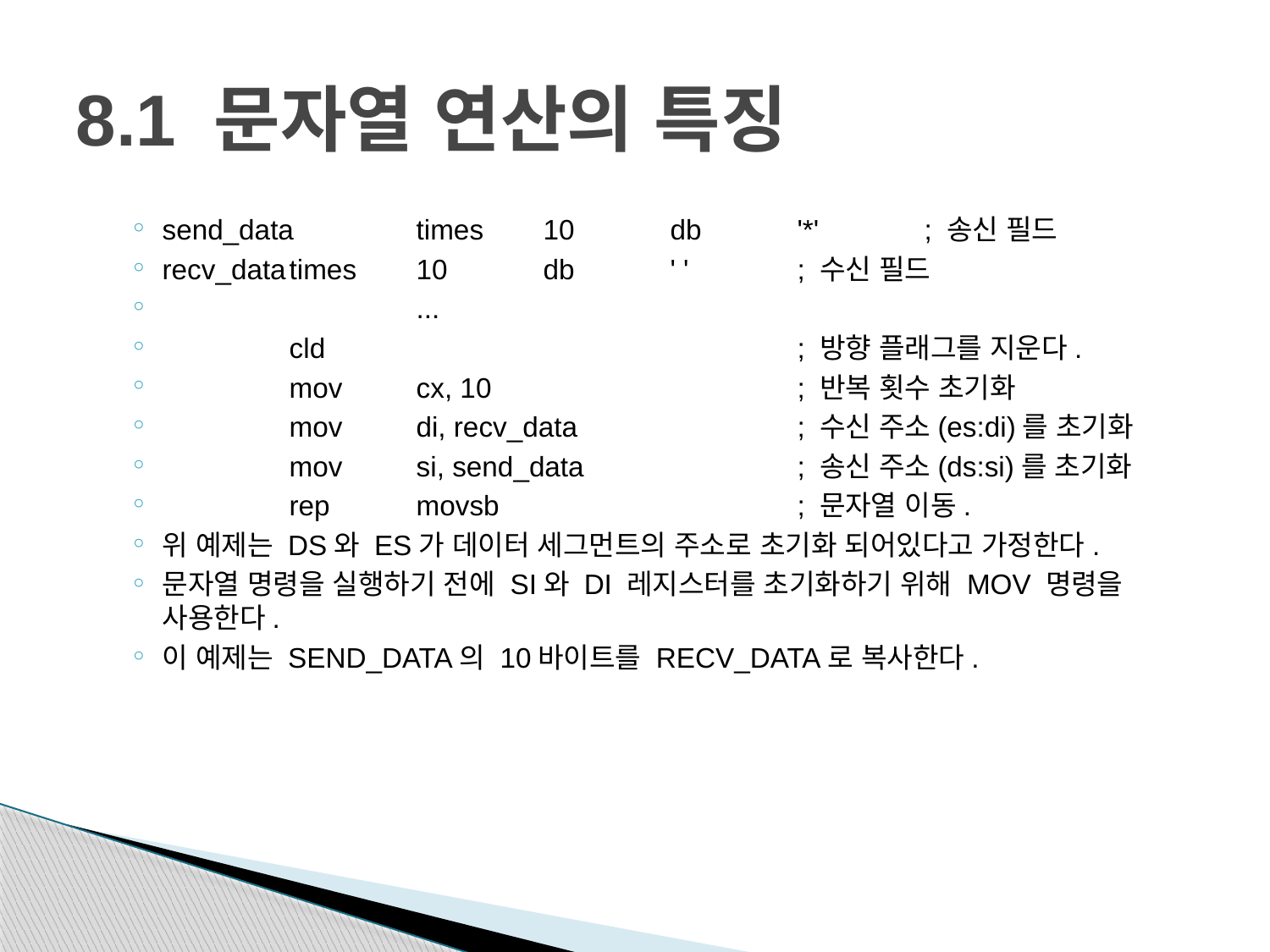

# 8.1 문자열 연산의 특징
send_data	times	10	db	'*'	; 송신 필드
recv_data	times	10	db	' '	; 수신 필드
		...
	cld				; 방향 플래그를 지운다.
	mov	cx, 10			; 반복 횟수 초기화
	mov	di, recv_data		; 수신 주소(es:di)를 초기화
	mov	si, send_data		; 송신 주소(ds:si)를 초기화
	rep	movsb			; 문자열 이동.
위 예제는 DS와 ES가 데이터 세그먼트의 주소로 초기화 되어있다고 가정한다.
문자열 명령을 실행하기 전에 SI와 DI 레지스터를 초기화하기 위해 MOV 명령을 사용한다.
이 예제는 SEND_DATA의 10바이트를 RECV_DATA로 복사한다.